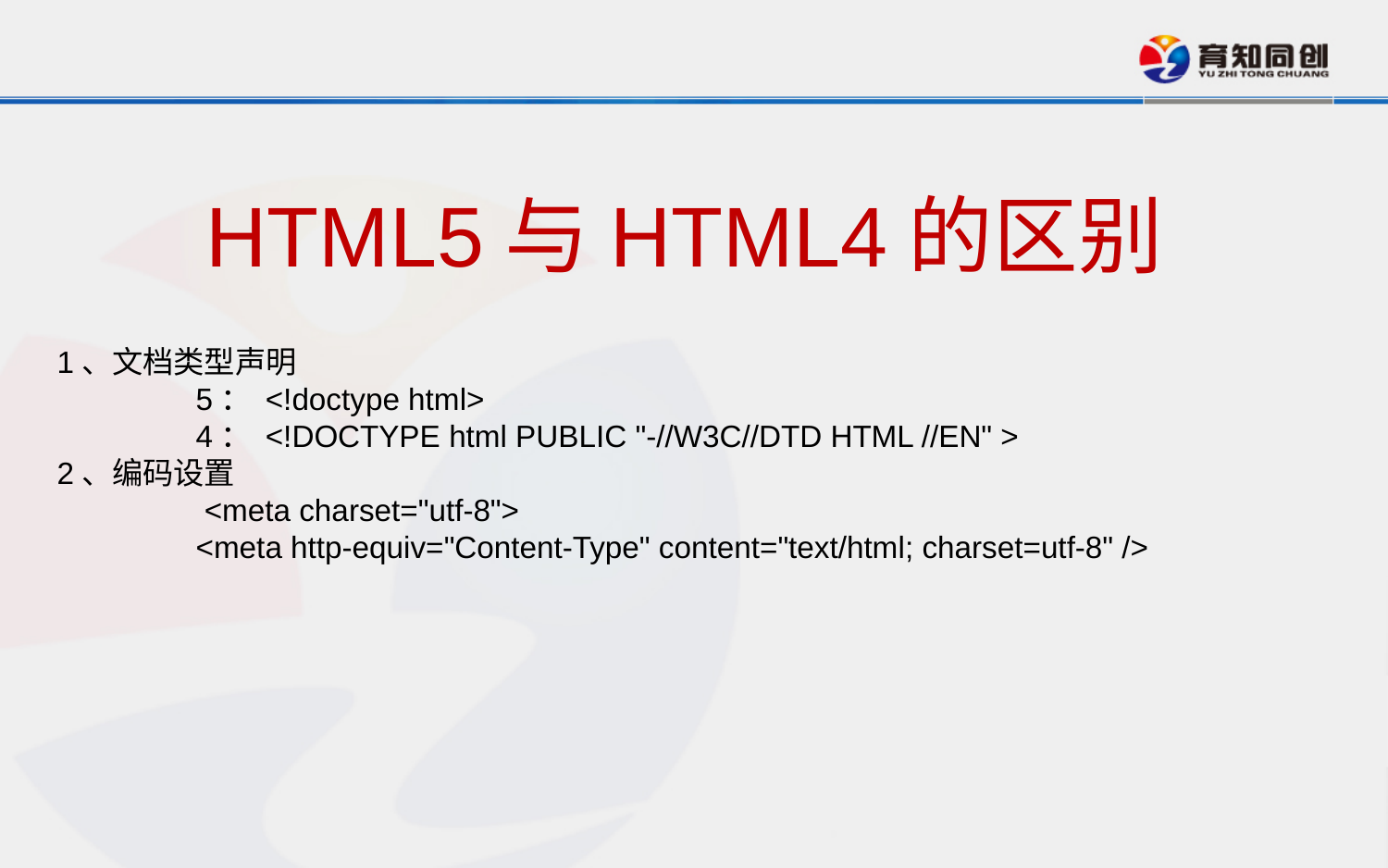

# HTML5与HTML4的区别
1、文档类型声明
	5： <!doctype html>
	4： <!DOCTYPE html PUBLIC "-//W3C//DTD HTML //EN" >
2、编码设置
	 <meta charset="utf-8">
	<meta http-equiv="Content-Type" content="text/html; charset=utf-8" />